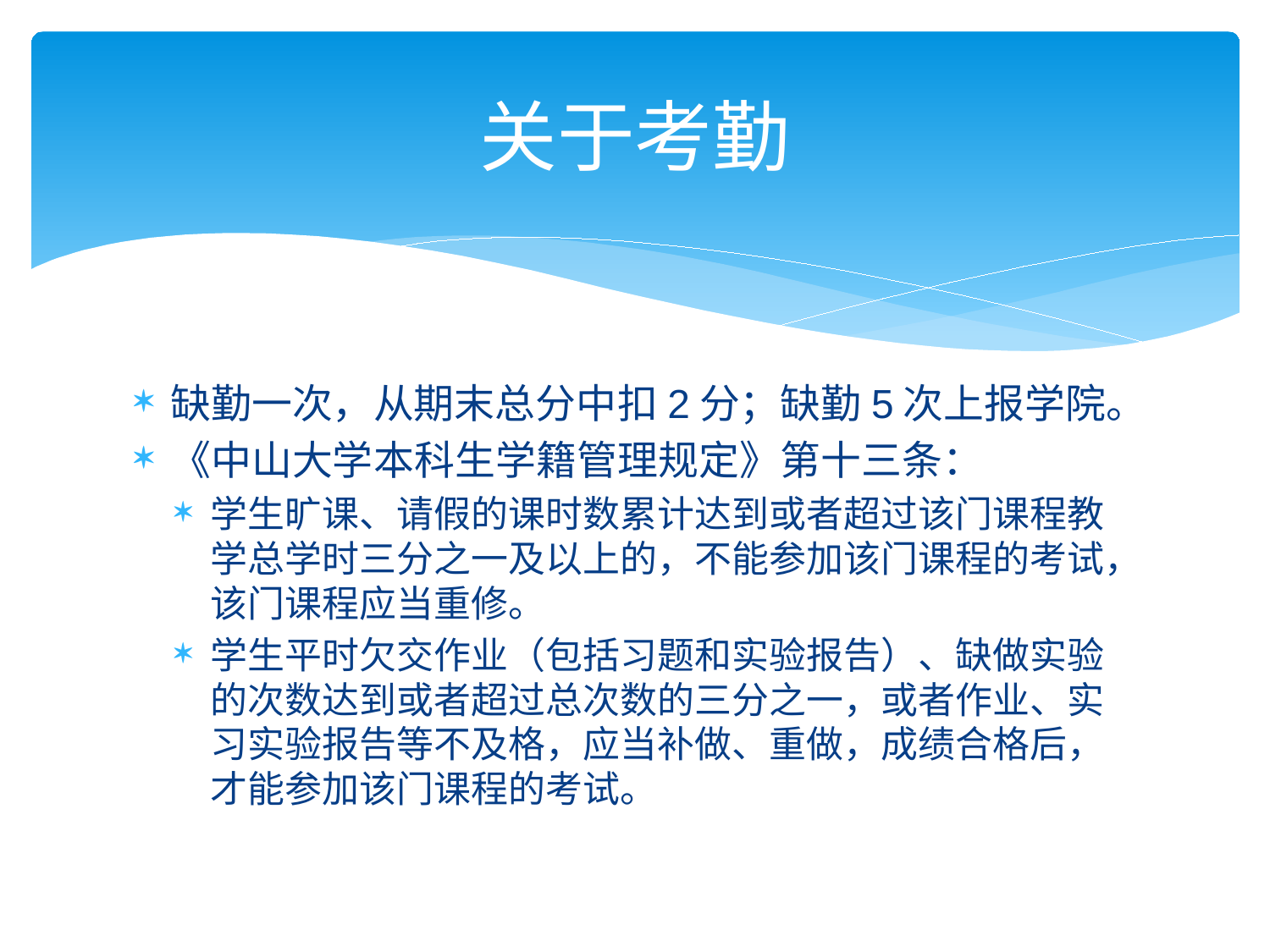

# 关于考勤
缺勤一次，从期末总分中扣2分；缺勤5次上报学院。
《中山大学本科生学籍管理规定》第十三条：
学生旷课、请假的课时数累计达到或者超过该门课程教学总学时三分之一及以上的，不能参加该门课程的考试，该门课程应当重修。
学生平时欠交作业（包括习题和实验报告）、缺做实验的次数达到或者超过总次数的三分之一，或者作业、实习实验报告等不及格，应当补做、重做，成绩合格后，才能参加该门课程的考试。